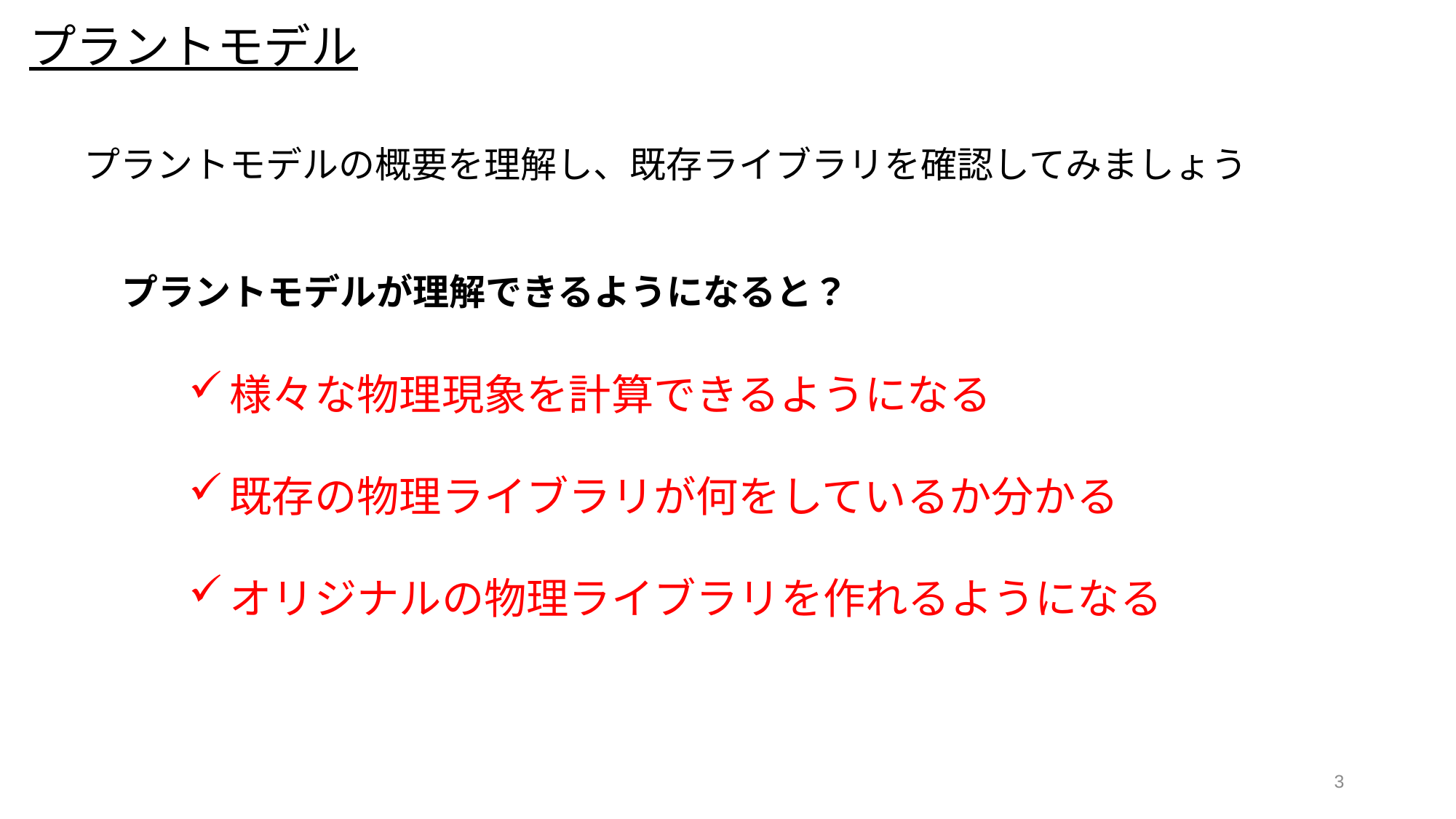

プラントモデル
プラントモデルの概要を理解し、既存ライブラリを確認してみましょう
プラントモデルが理解できるようになると？
様々な物理現象を計算できるようになる

既存の物理ライブラリが何をしているか分かる

オリジナルの物理ライブラリを作れるようになる

3